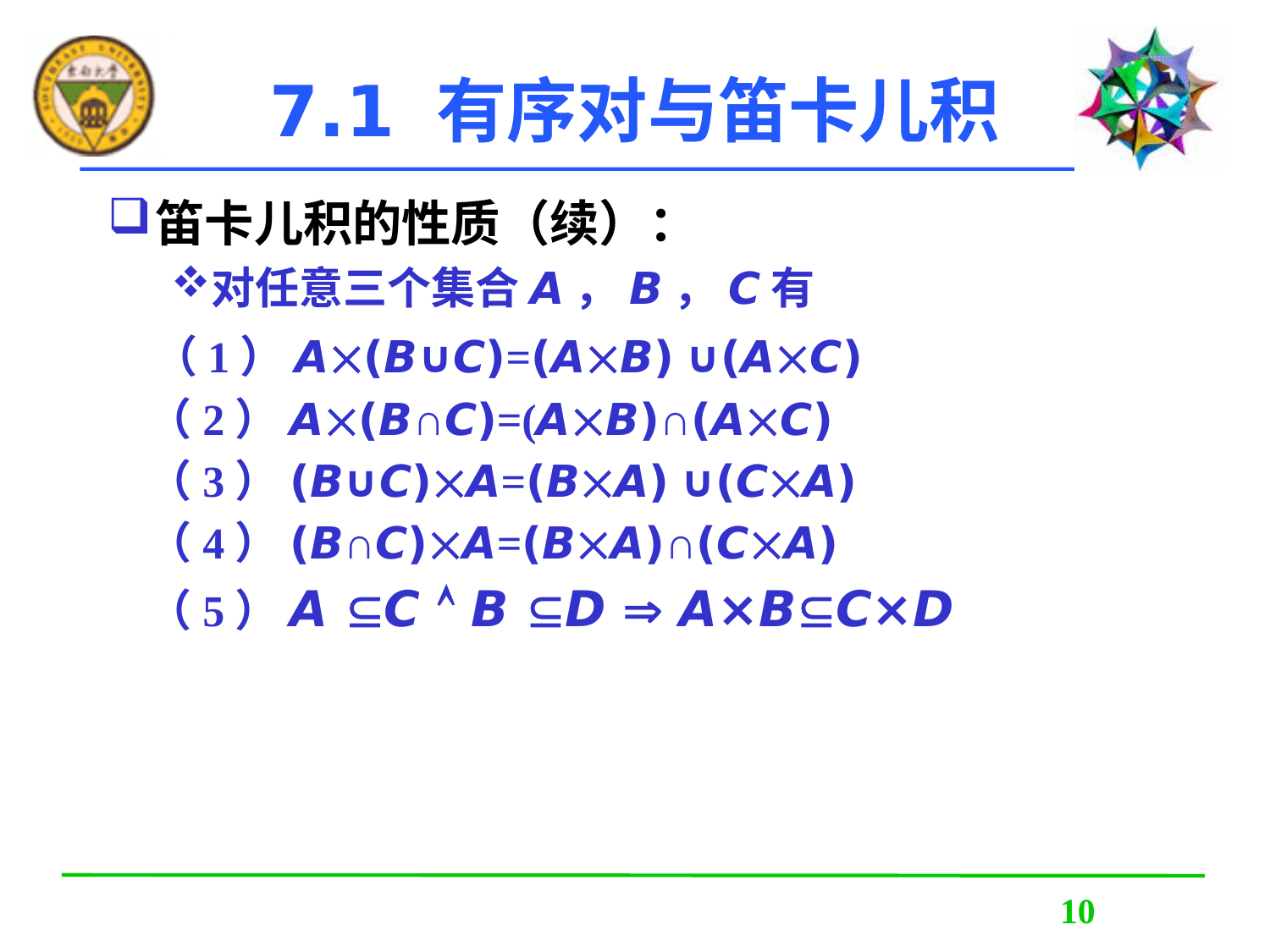

7.1 有序对与笛卡儿积
笛卡儿积的性质（续）：
对任意三个集合A，B，C有
   （1）A×(B∪C)=(A×B) ∪(A×C)
   （2）A×(B∩C)=(A×B)∩(A×C)
   （3）(B∪C)×A=(B×A) ∪(C×A)
   （4）(B∩C)×A=(B×A)∩(C×A)
   （5）A ⊆C ∧ B ⊆D ⇒ A×B⊆C×D